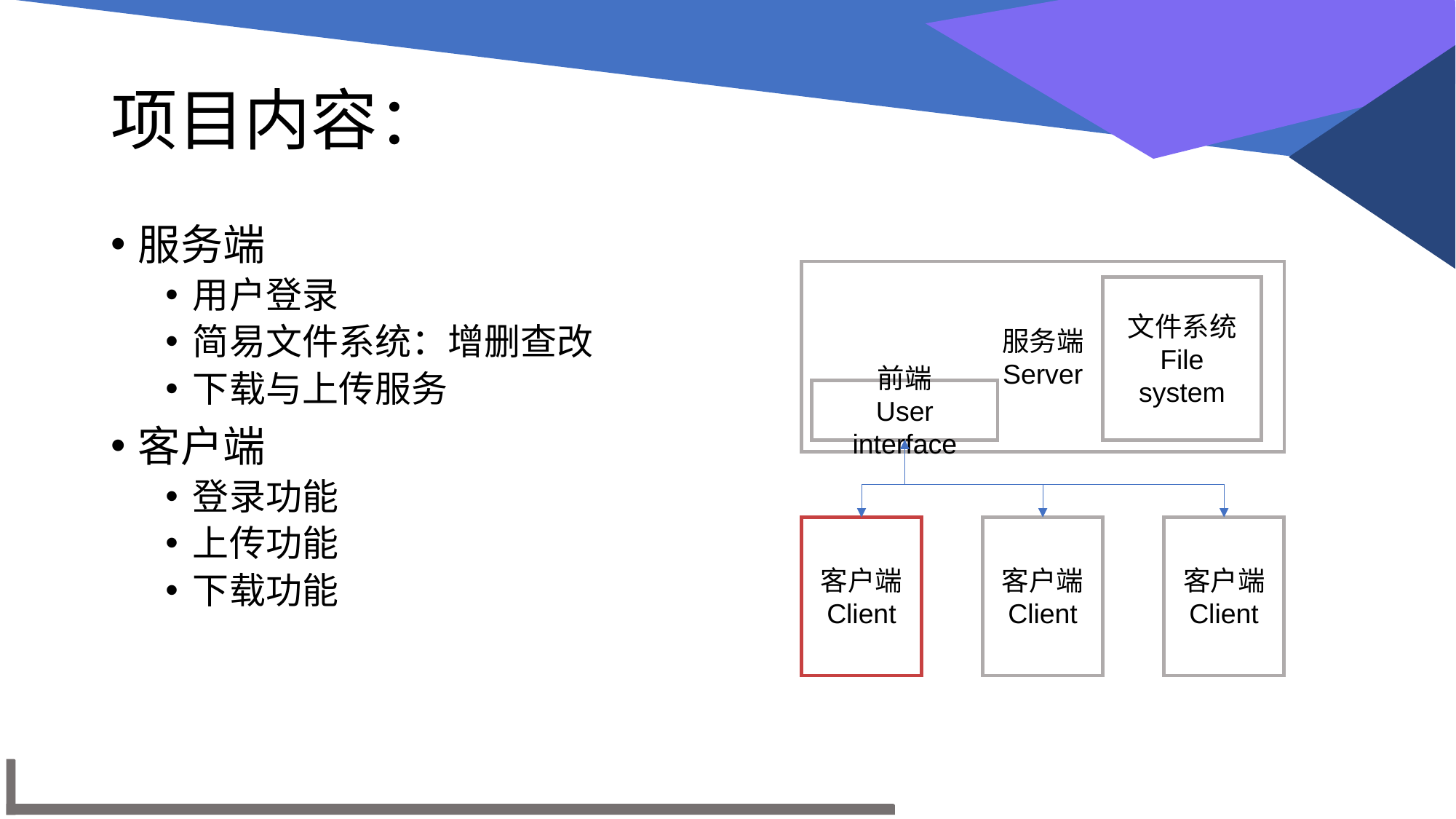

# 项目内容：
服务端
用户登录
简易文件系统：增删查改
下载与上传服务
客户端
登录功能
上传功能
下载功能
服务端
Server
文件系统
File system
前端
User interface
客户端
Client
客户端
Client
客户端
Client